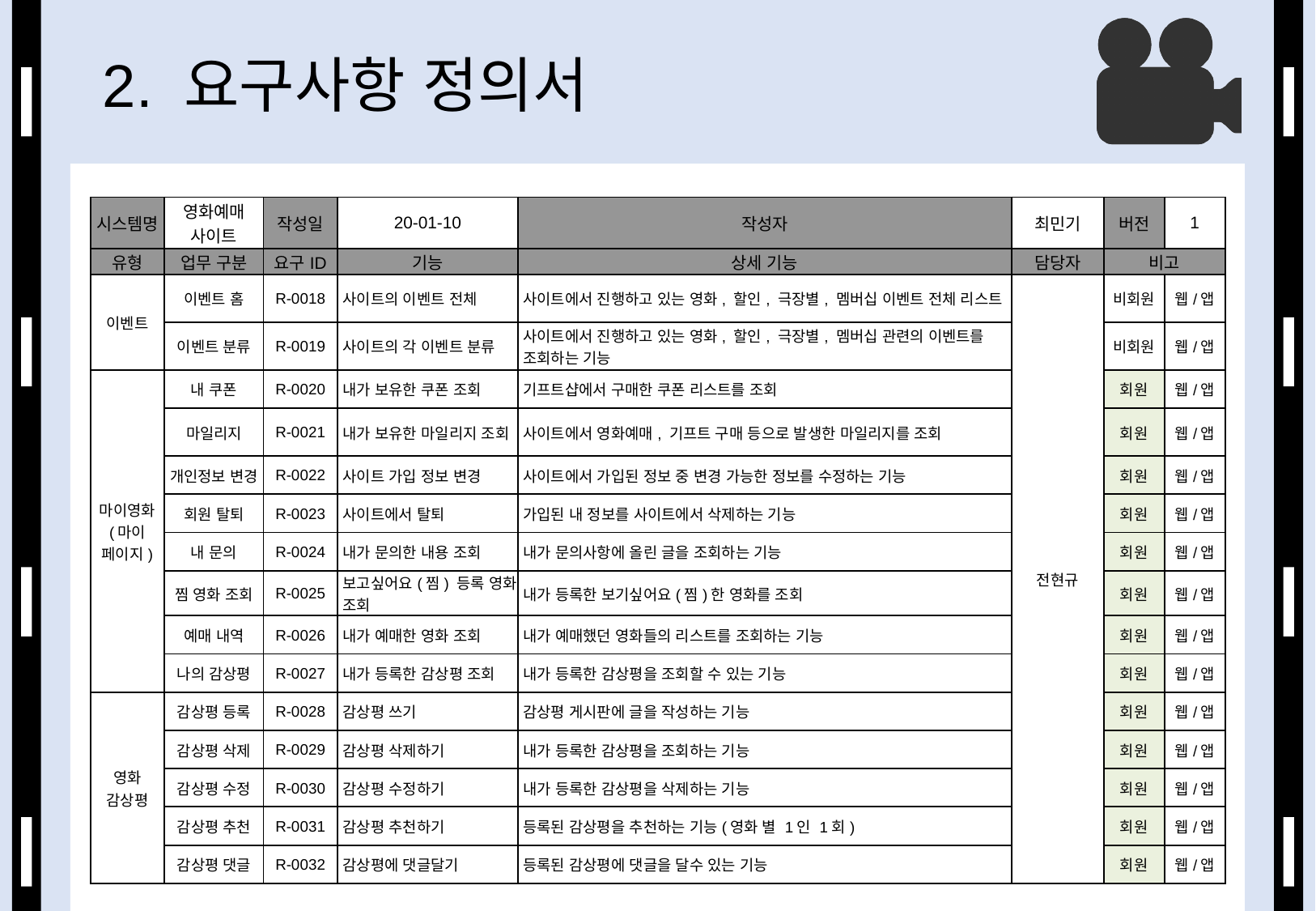

# 2. 요구사항 정의서

| 시스템명 | 영화예매 사이트 | 작성일 | 20-01-10 | 작성자 | 최민기 | 버전 | 1 |
| --- | --- | --- | --- | --- | --- | --- | --- |
| 유형 | 업무 구분 | 요구ID | 기능 | 상세 기능 | 담당자 | 비고 |  |
| 이벤트 | 이벤트 홈 | R-0018 | 사이트의 이벤트 전체 | 사이트에서 진행하고 있는 영화, 할인, 극장별, 멤버십 이벤트 전체 리스트 | 전현규 | 비회원 | 웹/앱 |
|  | 이벤트 분류 | R-0019 | 사이트의 각 이벤트 분류 | 사이트에서 진행하고 있는 영화, 할인, 극장별, 멤버십 관련의 이벤트를 조회하는 기능 |  | 비회원 | 웹/앱 |
| 마이영화 (마이 페이지) | 내 쿠폰 | R-0020 | 내가 보유한 쿠폰 조회 | 기프트샵에서 구매한 쿠폰 리스트를 조회 |  | 회원 | 웹/앱 |
|  | 마일리지 | R-0021 | 내가 보유한 마일리지 조회 | 사이트에서 영화예매, 기프트 구매 등으로 발생한 마일리지를 조회 |  | 회원 | 웹/앱 |
|  | 개인정보 변경 | R-0022 | 사이트 가입 정보 변경 | 사이트에서 가입된 정보 중 변경 가능한 정보를 수정하는 기능 |  | 회원 | 웹/앱 |
|  | 회원 탈퇴 | R-0023 | 사이트에서 탈퇴 | 가입된 내 정보를 사이트에서 삭제하는 기능 |  | 회원 | 웹/앱 |
|  | 내 문의 | R-0024 | 내가 문의한 내용 조회 | 내가 문의사항에 올린 글을 조회하는 기능 |  | 회원 | 웹/앱 |
|  | 찜 영화 조회 | R-0025 | 보고싶어요(찜) 등록 영화 조회 | 내가 등록한 보기싶어요(찜)한 영화를 조회 |  | 회원 | 웹/앱 |
|  | 예매 내역 | R-0026 | 내가 예매한 영화 조회 | 내가 예매했던 영화들의 리스트를 조회하는 기능 |  | 회원 | 웹/앱 |
|  | 나의 감상평 | R-0027 | 내가 등록한 감상평 조회 | 내가 등록한 감상평을 조회할 수 있는 기능 |  | 회원 | 웹/앱 |
| 영화 감상평 | 감상평 등록 | R-0028 | 감상평 쓰기 | 감상평 게시판에 글을 작성하는 기능 |  | 회원 | 웹/앱 |
|  | 감상평 삭제 | R-0029 | 감상평 삭제하기 | 내가 등록한 감상평을 조회하는 기능 |  | 회원 | 웹/앱 |
|  | 감상평 수정 | R-0030 | 감상평 수정하기 | 내가 등록한 감상평을 삭제하는 기능 |  | 회원 | 웹/앱 |
|  | 감상평 추천 | R-0031 | 감상평 추천하기 | 등록된 감상평을 추천하는 기능(영화 별 1인 1회) |  | 회원 | 웹/앱 |
|  | 감상평 댓글 | R-0032 | 감상평에 댓글달기 | 등록된 감상평에 댓글을 달수 있는 기능 |  | 회원 | 웹/앱 |